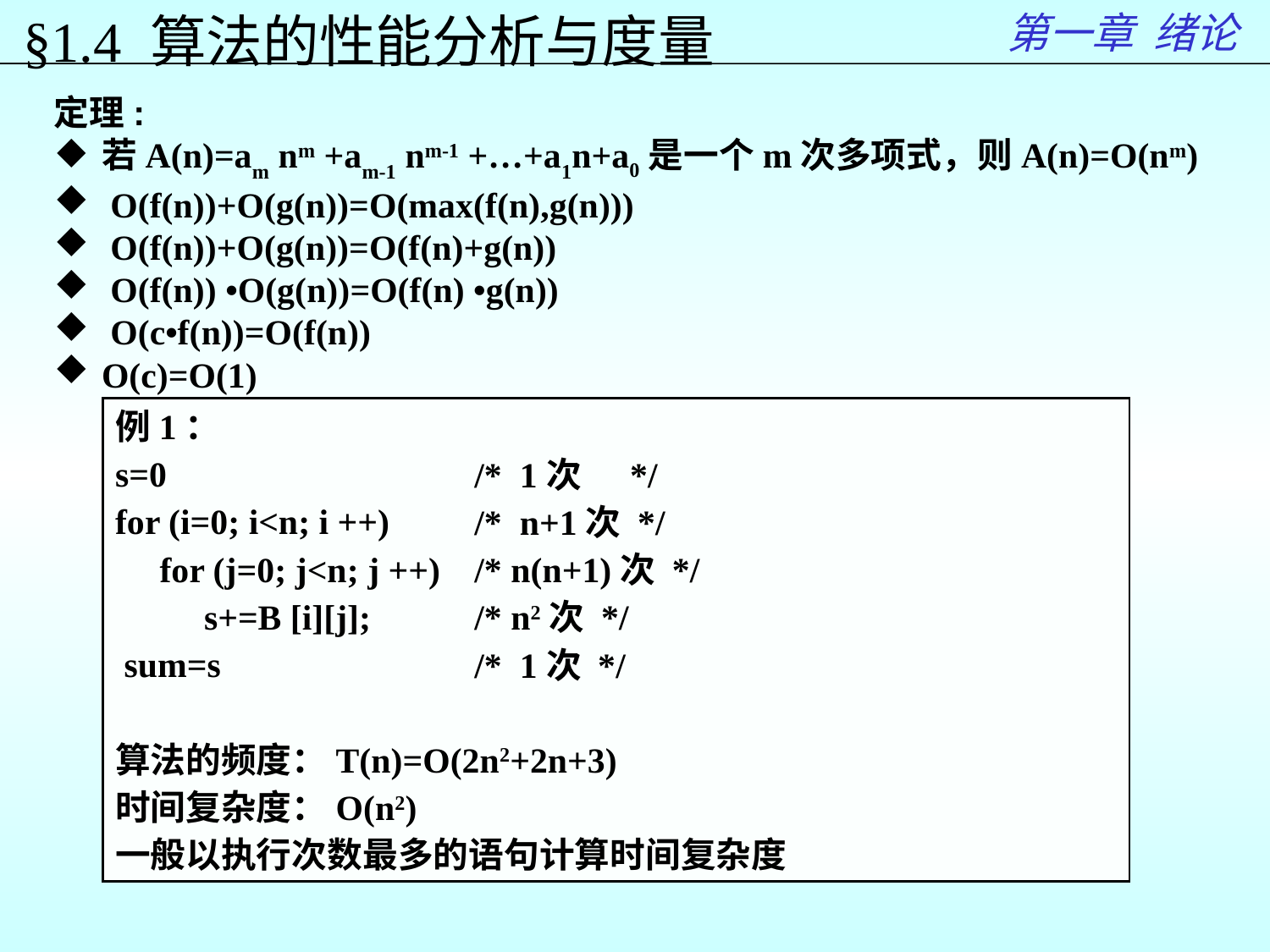

第一章  绪论

§1.4 算法的性能分析与度量
定理:
若A(n)=am nm +am-1 nm-1 +…+a1n+a0是一个m次多项式，则A(n)=O(nm)
 O(f(n))+O(g(n))=O(max(f(n),g(n)))
 O(f(n))+O(g(n))=O(f(n)+g(n))
 O(f(n)) •O(g(n))=O(f(n) •g(n))
 O(c•f(n))=O(f(n))
O(c)=O(1)

例1：
s=0
for (i=0; i<n; i ++)
     for (j=0; j<n; j ++)
          s+=B [i][j];
 sum=s

算法的频度：T(n)=O(2n2+2n+3)
时间复杂度：O(n2)
一般以执行次数最多的语句计算时间复杂度
/*  1次     */
/*  n+1次 */
/* n(n+1)次 */
/* n2次 */
/*  1次 */